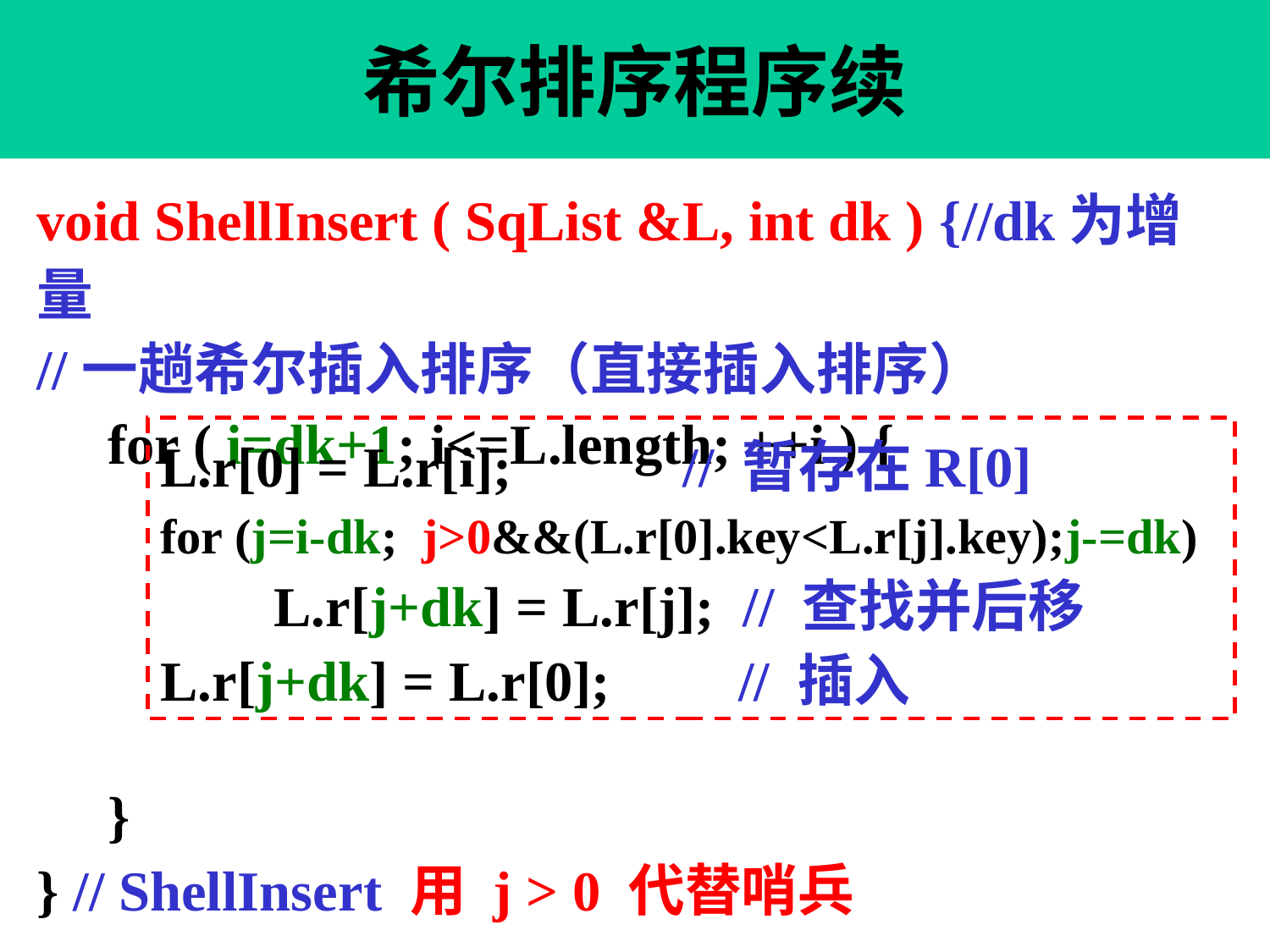

# 希尔排序程序续
void ShellInsert ( SqList &L, int dk ) {//dk为增量
//一趟希尔插入排序（直接插入排序）
     for ( i=dk+1; i<=L.length; ++i ) {

     }
} // ShellInsert 用 j > 0 代替哨兵
L.r[0] = L.r[i];            // 暂存在R[0]
for (j=i-dk;  j>0&&(L.r[0].key<L.r[j].key);j-=dk)
        L.r[j+dk] = L.r[j];  // 查找并后移
L.r[j+dk] = L.r[0];         // 插入